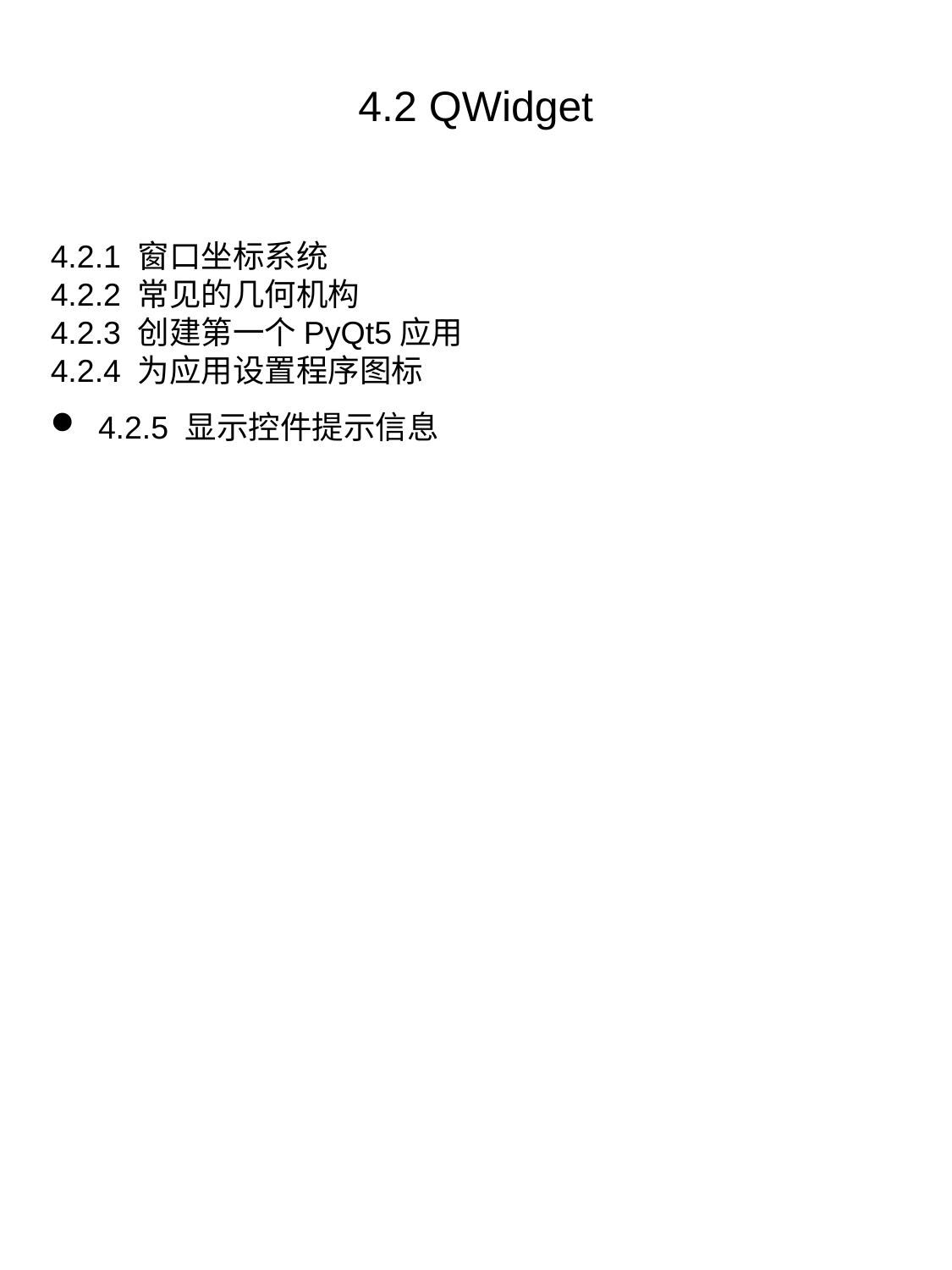

4.2 QWidget

4.2.1 窗口坐标系统
4.2.2 常见的几何机构
4.2.3 创建第一个PyQt5应用
4.2.4 为应用设置程序图标
4.2.5 显示控件提示信息